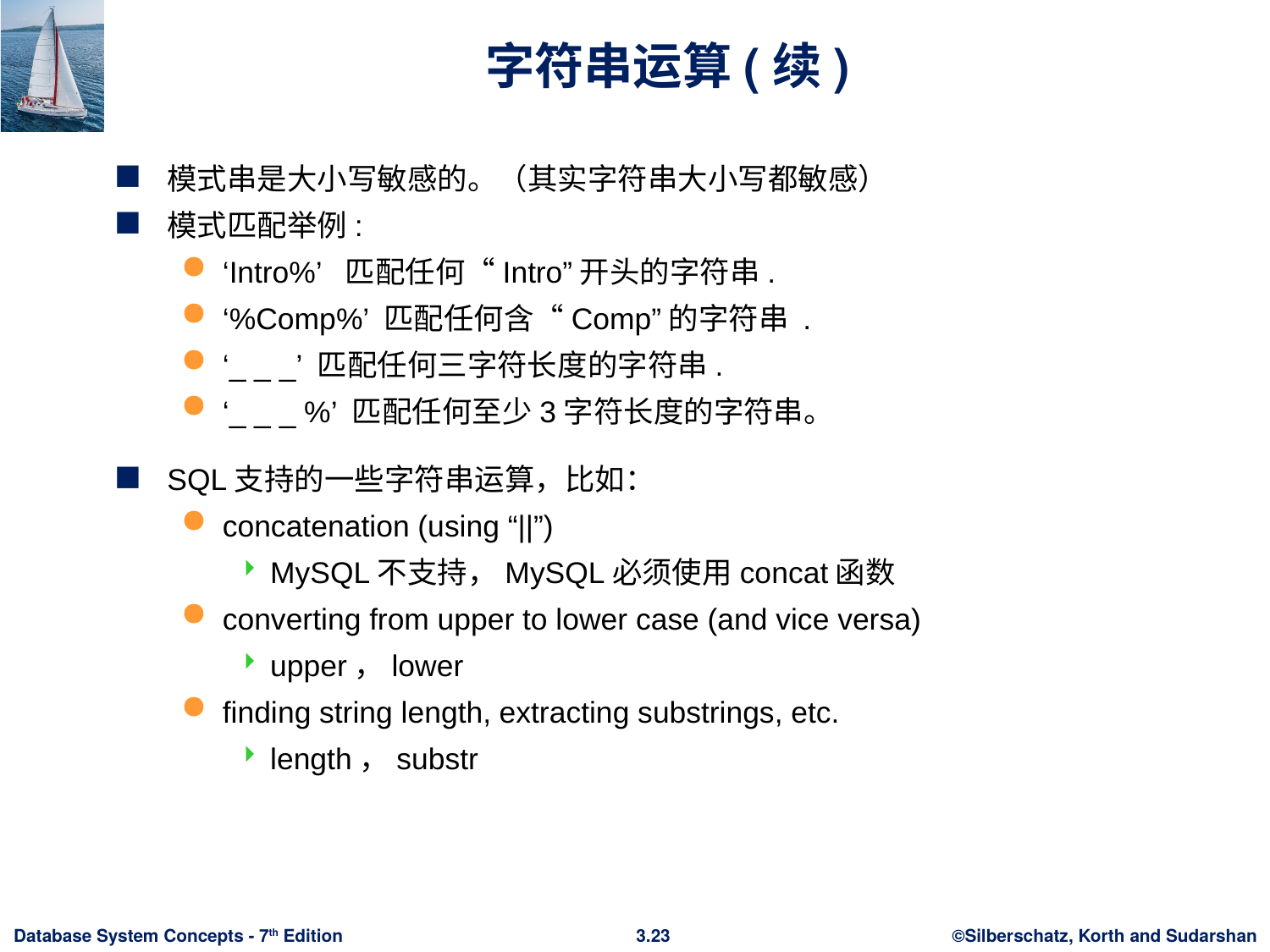

# 字符串运算(续)
模式串是大小写敏感的。（其实字符串大小写都敏感）
模式匹配举例:
‘Intro%’  匹配任何“Intro”开头的字符串.
‘%Comp%’ 匹配任何含“Comp”的字符串 .
‘_ _ _’ 匹配任何三字符长度的字符串.
‘_ _ _ %’ 匹配任何至少3字符长度的字符串。

SQL支持的一些字符串运算，比如：
concatenation (using “||”)
MySQL不支持，MySQL必须使用concat函数
converting from upper to lower case (and vice versa)
upper，lower
finding string length, extracting substrings, etc.
length，substr